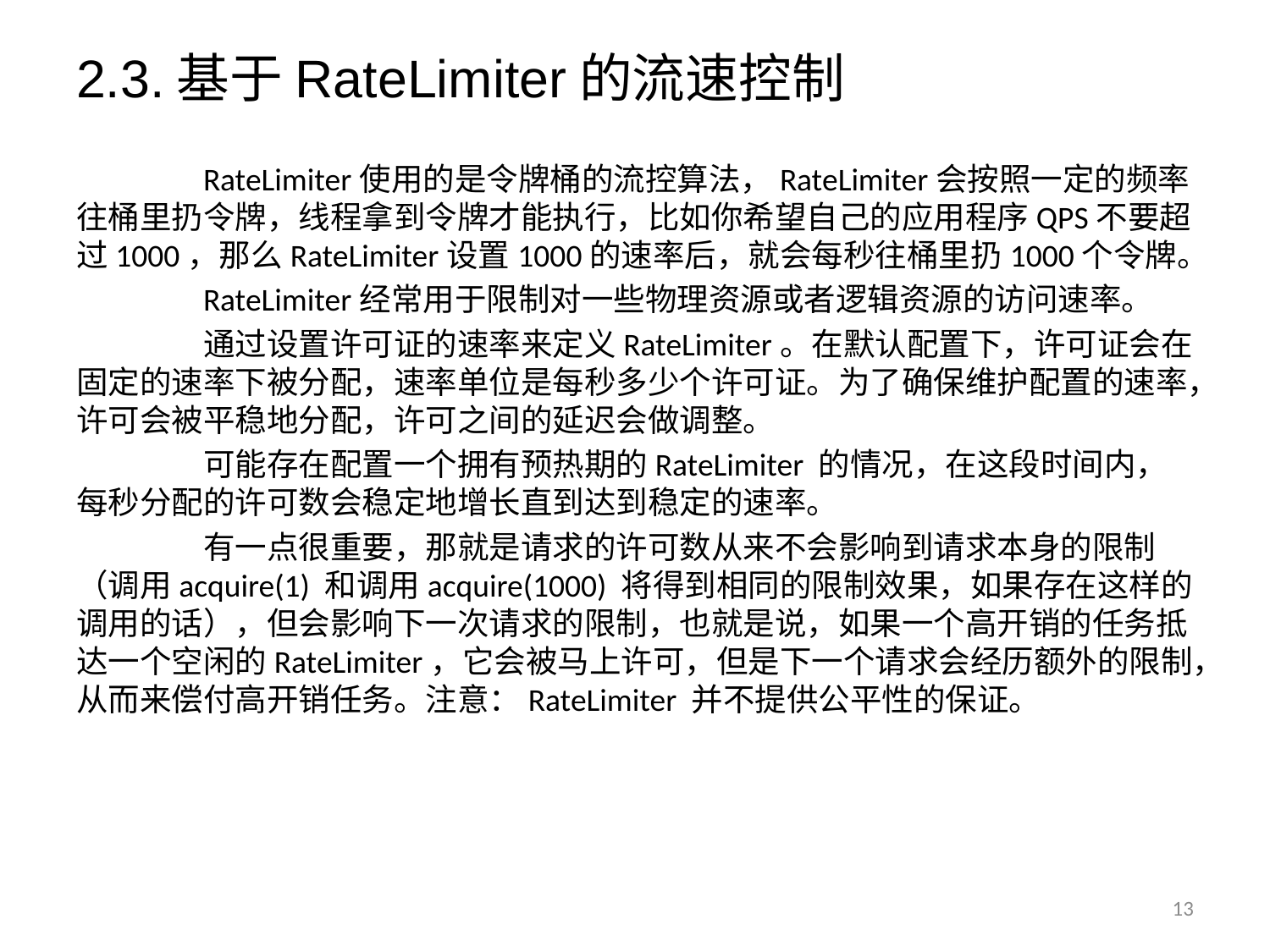

# 2.3.基于RateLimiter的流速控制
	RateLimiter使用的是令牌桶的流控算法，RateLimiter会按照一定的频率往桶里扔令牌，线程拿到令牌才能执行，比如你希望自己的应用程序QPS不要超过1000，那么RateLimiter设置1000的速率后，就会每秒往桶里扔1000个令牌。
	RateLimiter经常用于限制对一些物理资源或者逻辑资源的访问速率。
	通过设置许可证的速率来定义RateLimiter。在默认配置下，许可证会在固定的速率下被分配，速率单位是每秒多少个许可证。为了确保维护配置的速率，许可会被平稳地分配，许可之间的延迟会做调整。
	可能存在配置一个拥有预热期的RateLimiter 的情况，在这段时间内，每秒分配的许可数会稳定地增长直到达到稳定的速率。
	有一点很重要，那就是请求的许可数从来不会影响到请求本身的限制（调用acquire(1) 和调用acquire(1000) 将得到相同的限制效果，如果存在这样的调用的话），但会影响下一次请求的限制，也就是说，如果一个高开销的任务抵达一个空闲的RateLimiter，它会被马上许可，但是下一个请求会经历额外的限制，从而来偿付高开销任务。注意：RateLimiter 并不提供公平性的保证。

13